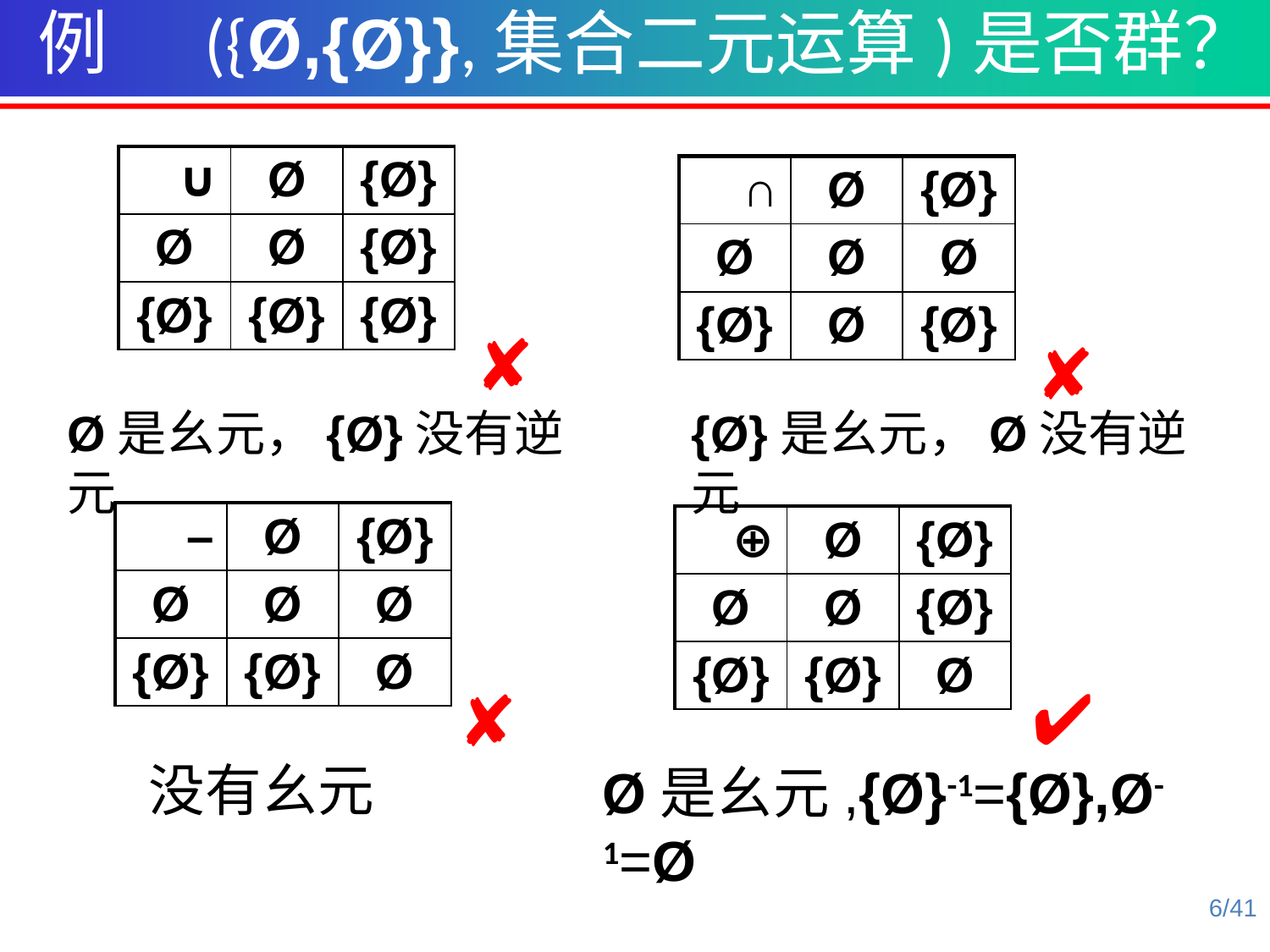

例     ({Ø,{Ø}},集合二元运算)是否群？
| ∪ | Ø | {Ø} |
| --- | --- | --- |
| Ø | Ø | {Ø} |
| {Ø} | {Ø} | {Ø} |
| ∩ | Ø | {Ø} |
| --- | --- | --- |
| Ø | Ø | Ø |
| {Ø} | Ø | {Ø} |
✘
✘
Ø是幺元，{Ø}没有逆元
{Ø}是幺元，Ø没有逆元
| – | Ø | {Ø} |
| --- | --- | --- |
| Ø | Ø | Ø |
| {Ø} | {Ø} | Ø |
| ⊕ | Ø | {Ø} |
| --- | --- | --- |
| Ø | Ø | {Ø} |
| {Ø} | {Ø} | Ø |
✔
✘
没有幺元
Ø是幺元,{Ø}-1={Ø},Ø-1=Ø
6/41